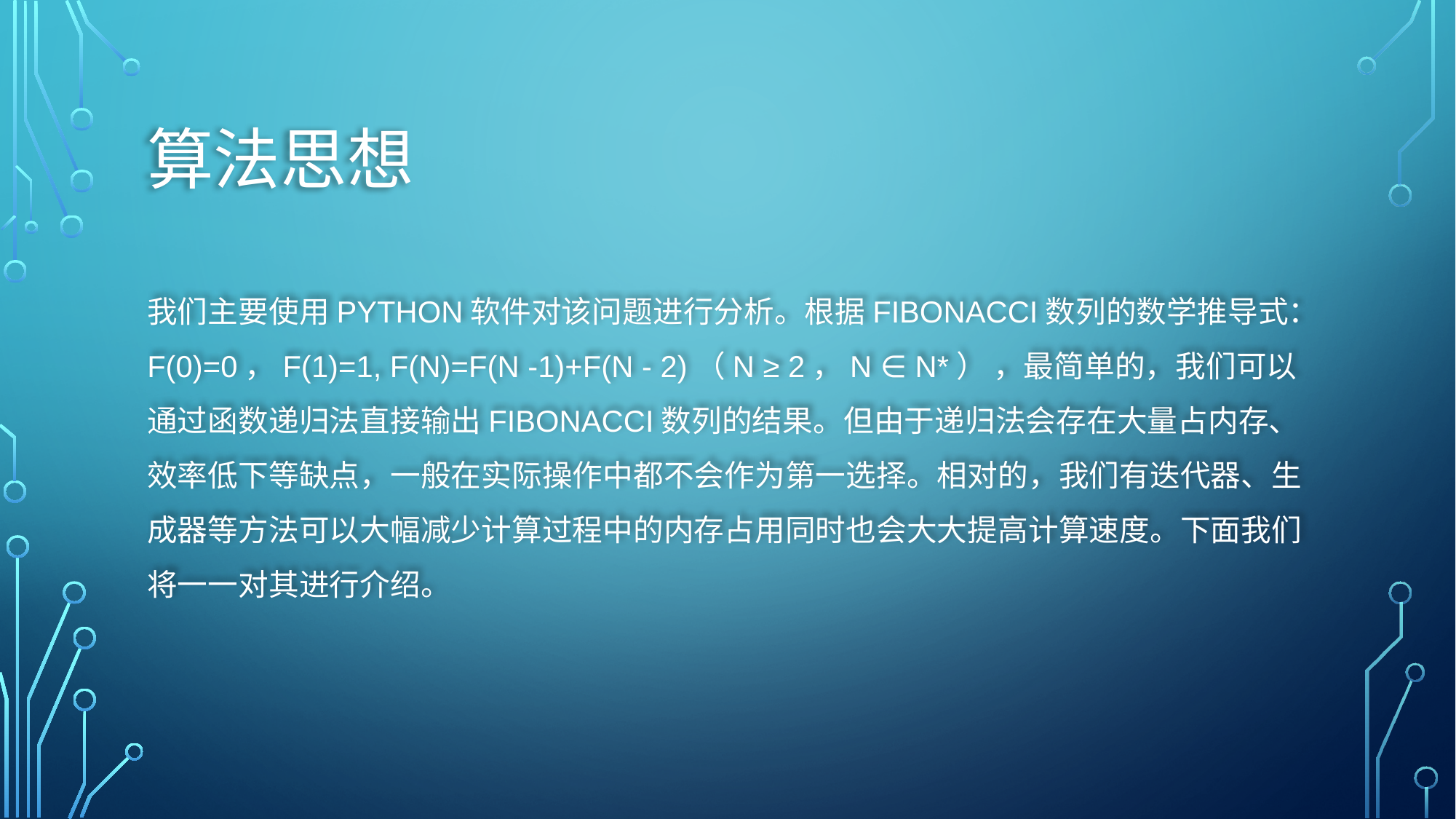

# 算法思想
我们主要使用python软件对该问题进行分析。根据Fibonacci数列的数学推导式：F(0)=0，F(1)=1, F(n)=F(n -1)+F(n - 2)（n ≥ 2，n ∈ N*） ，最简单的，我们可以通过函数递归法直接输出Fibonacci数列的结果。但由于递归法会存在大量占内存、效率低下等缺点，一般在实际操作中都不会作为第一选择。相对的，我们有迭代器、生成器等方法可以大幅减少计算过程中的内存占用同时也会大大提高计算速度。下面我们将一一对其进行介绍。